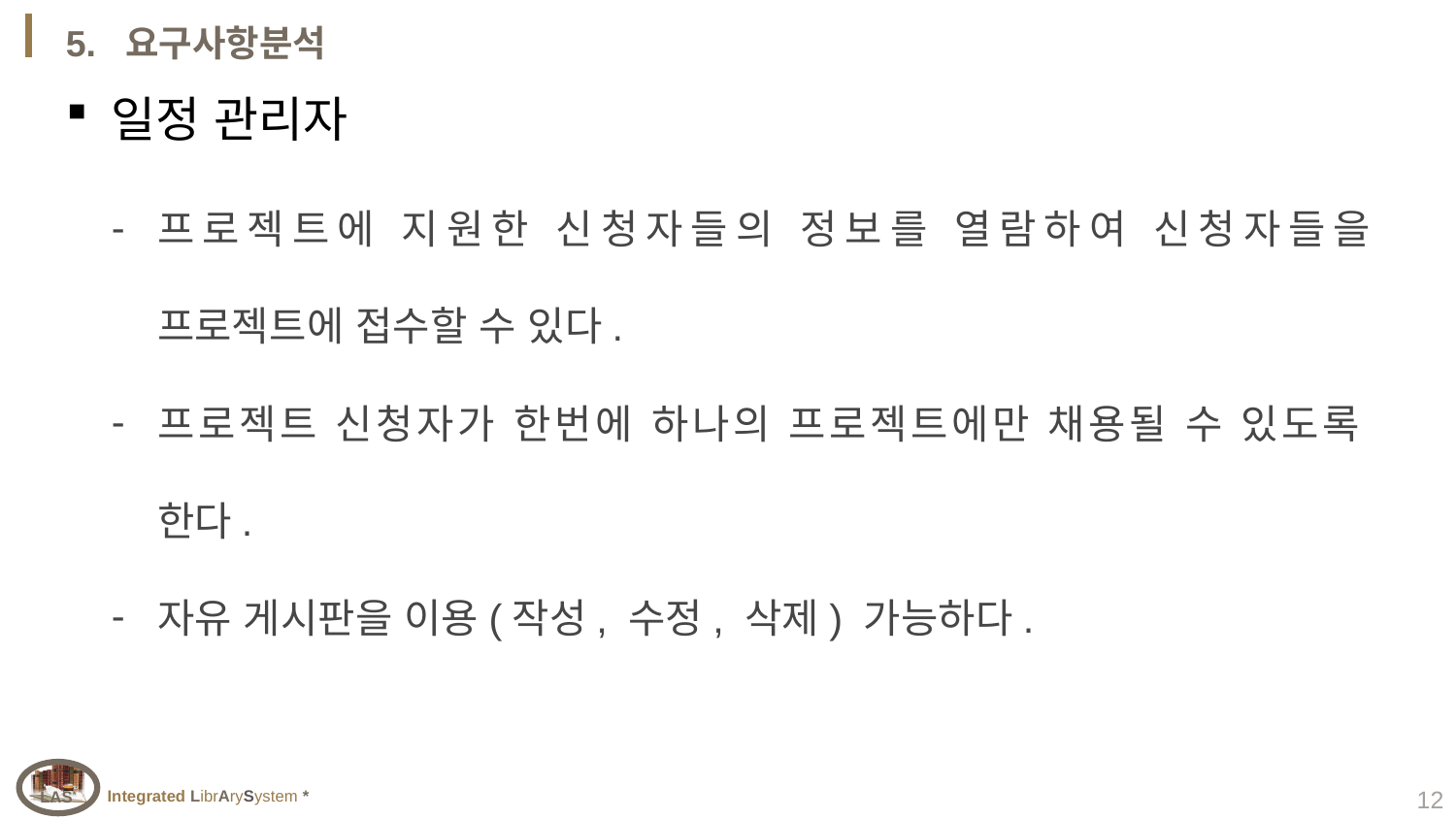

5.  요구사항분석
일정 관리자
프로젝트에 지원한 신청자들의 정보를 열람하여 신청자들을
프로젝트에 접수할 수 있다.
프로젝트 신청자가 한번에 하나의 프로젝트에만 채용될 수 있도록
한다.
자유 게시판을 이용(작성, 수정, 삭제) 가능하다.
12